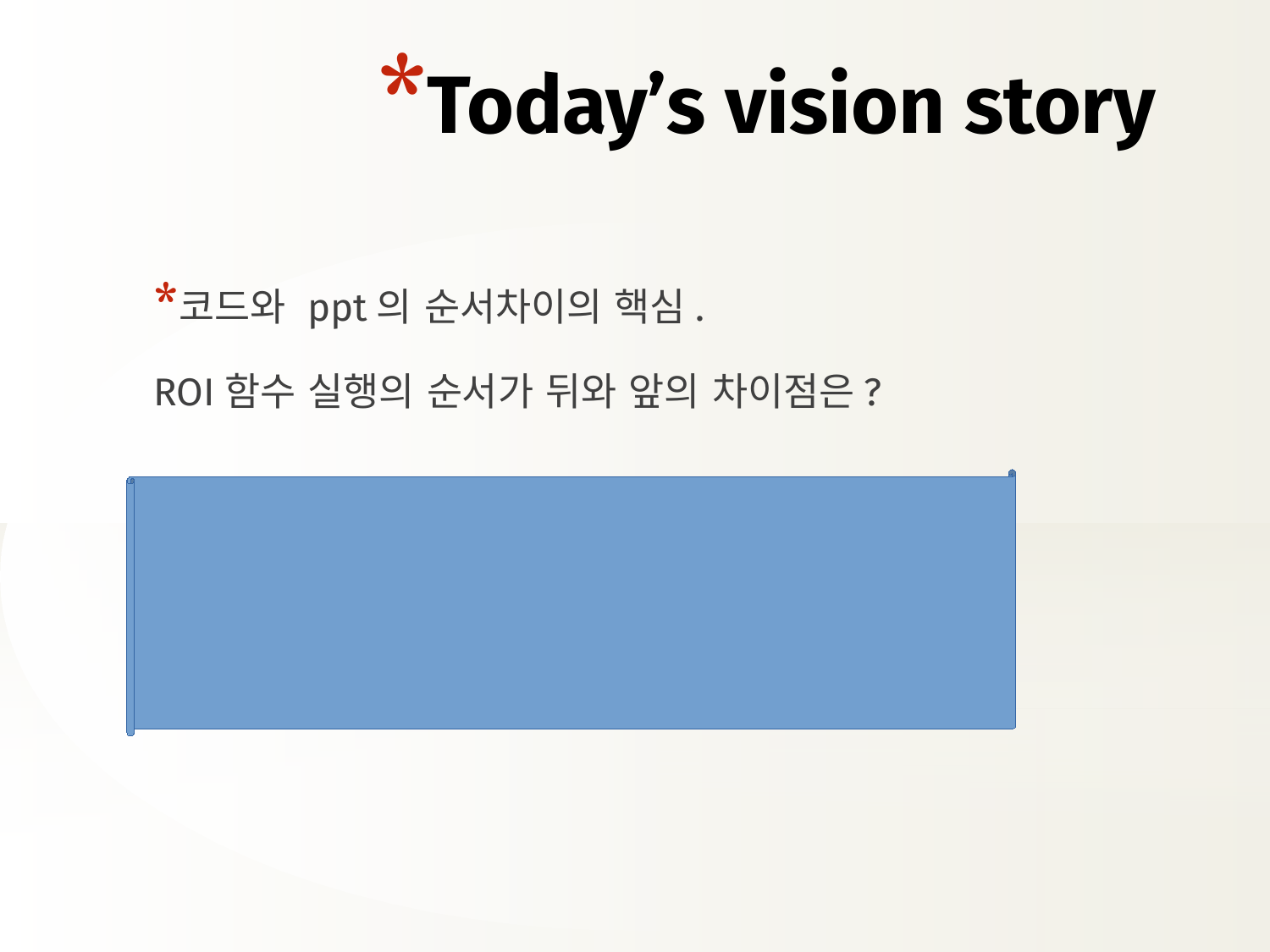

Today’s vision story
코드와 ppt의 순서차이의 핵심.

ROI함수 실행의 순서가 뒤와 앞의 차이점은?

관심영역 만을 가지고 영상처리시에 더 적은 데이터 처리로 빠른 영상처리를 할 수 있따.